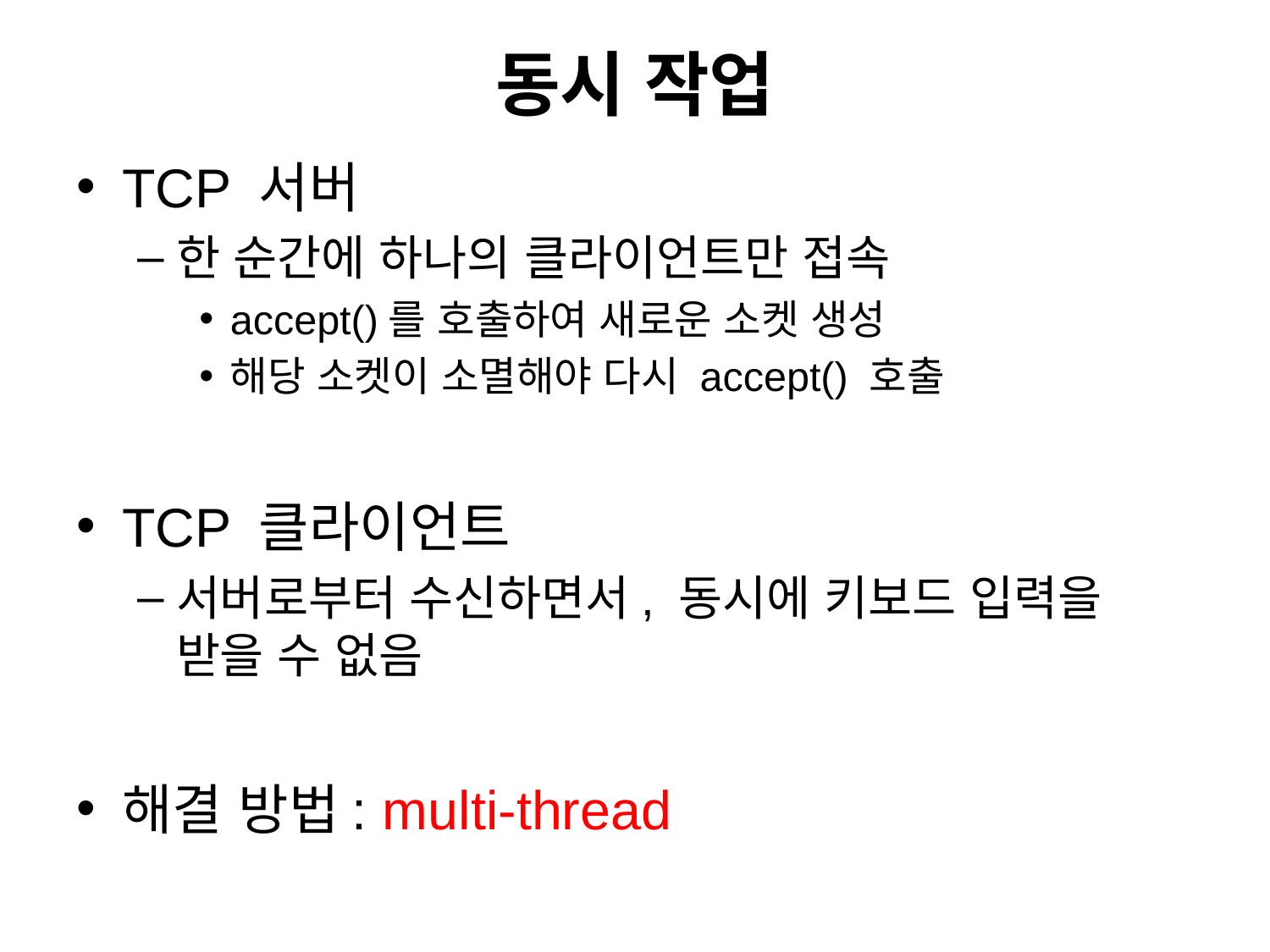

# 동시 작업
TCP 서버
한 순간에 하나의 클라이언트만 접속
accept()를 호출하여 새로운 소켓 생성
해당 소켓이 소멸해야 다시 accept() 호출

TCP 클라이언트
서버로부터 수신하면서, 동시에 키보드 입력을 받을 수 없음

해결 방법: multi-thread